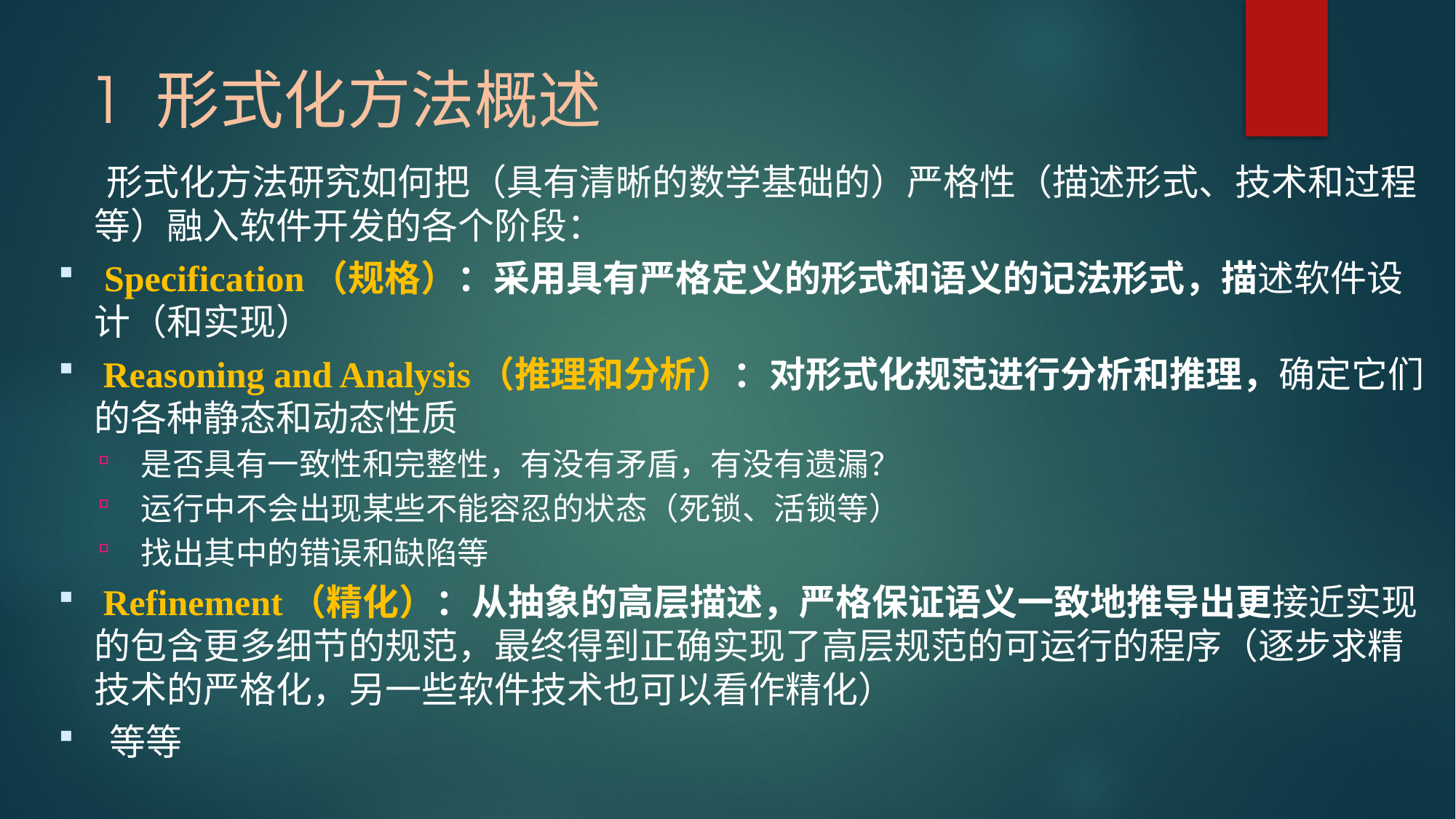

# 1 形式化方法概述
     形式化方法研究如何把（具有清晰的数学基础的）严格性（描述形式、技术和过程等）融入软件开发的各个阶段：
 Specification（规格）：采用具有严格定义的形式和语义的记法形式，描述软件设计（和实现）
 Reasoning and Analysis（推理和分析）：对形式化规范进行分析和推理，确定它们的各种静态和动态性质
 是否具有一致性和完整性，有没有矛盾，有没有遗漏？
 运行中不会出现某些不能容忍的状态（死锁、活锁等）
 找出其中的错误和缺陷等
 Refinement（精化）：从抽象的高层描述，严格保证语义一致地推导出更接近实现的包含更多细节的规范，最终得到正确实现了高层规范的可运行的程序（逐步求精技术的严格化，另一些软件技术也可以看作精化）
 等等